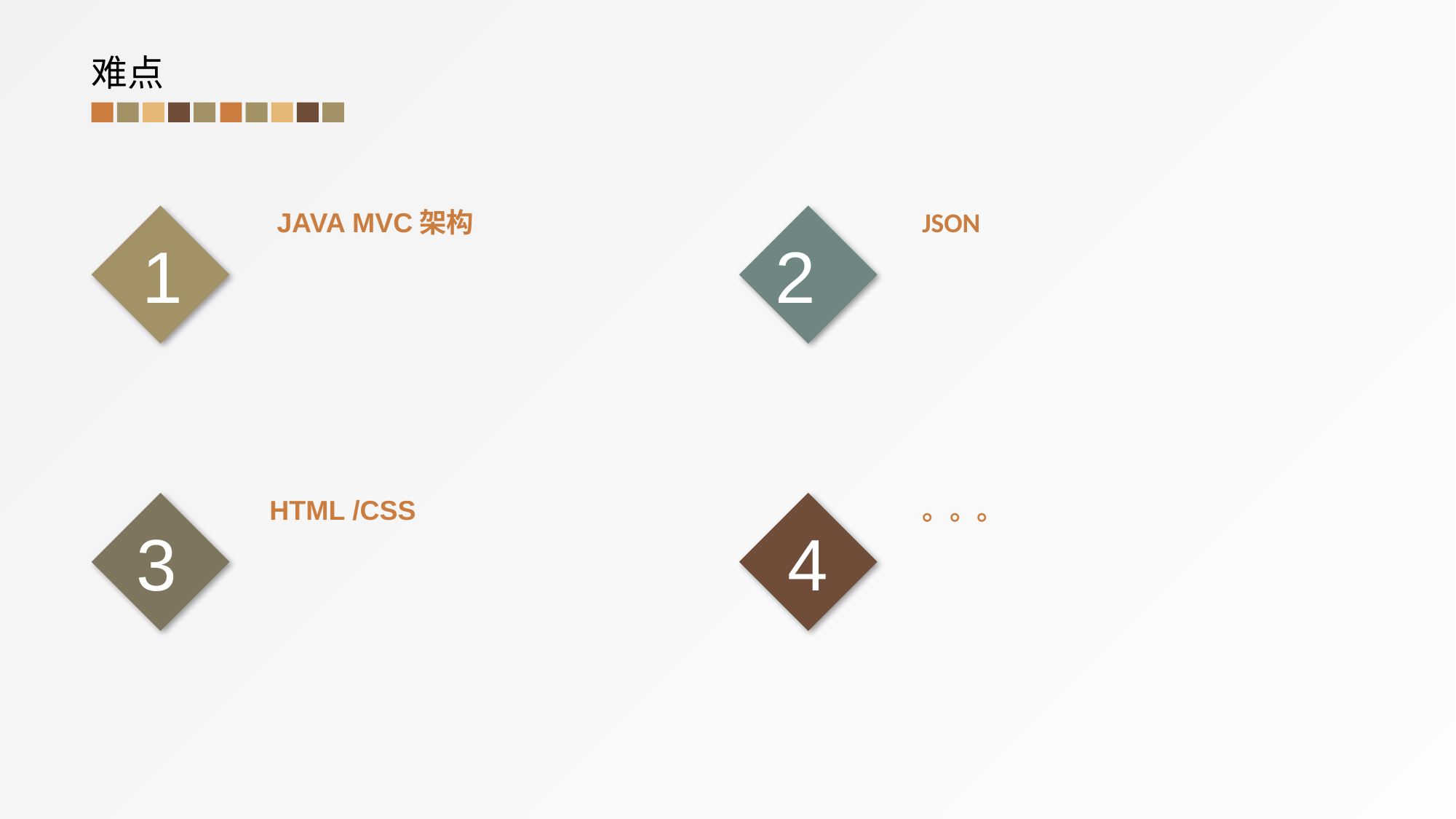

难点

JAVA MVC架构

1

JSON

2

HTML /CSS

3

。。。

4